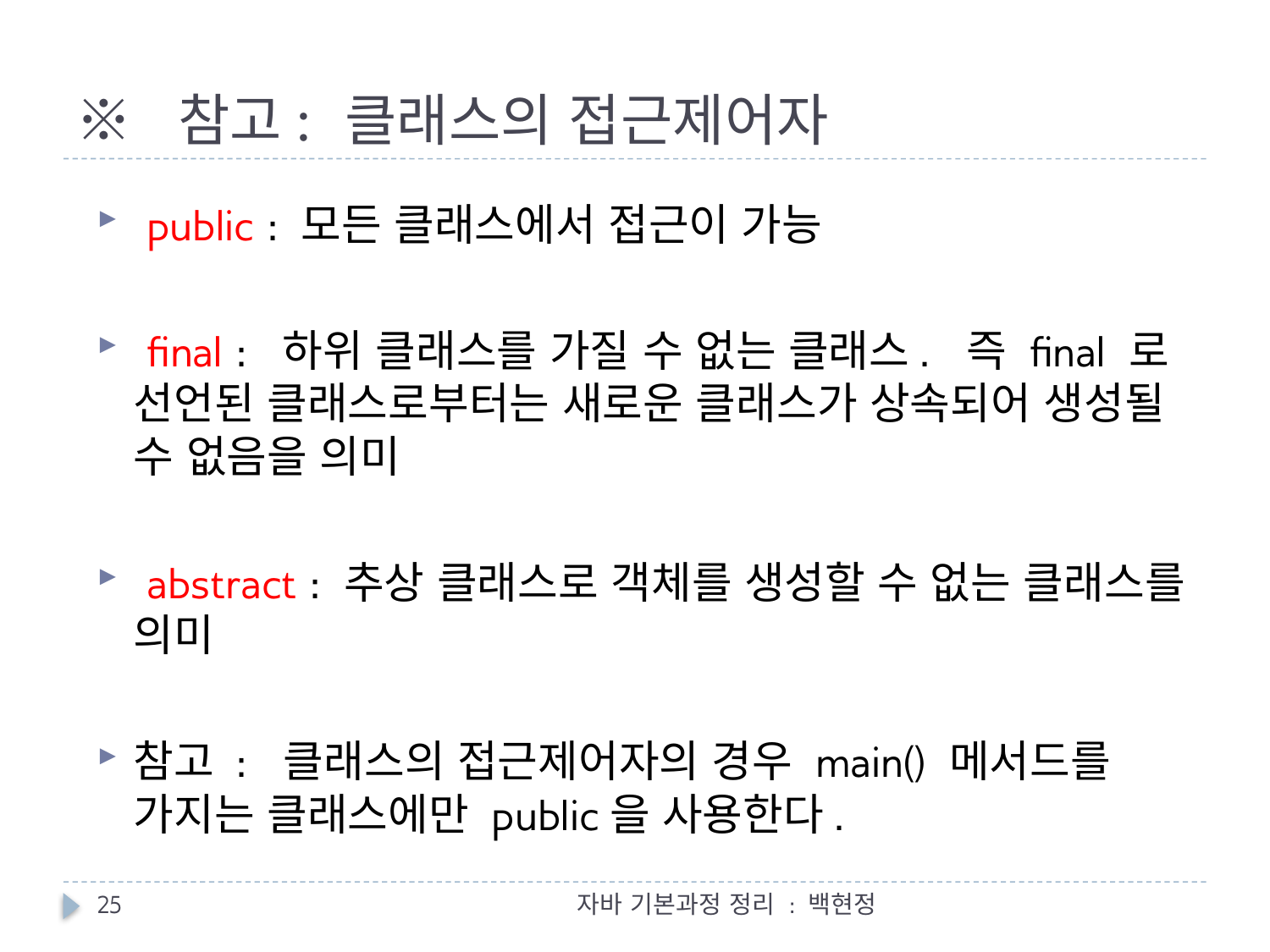

# ※  참고: 클래스의 접근제어자

 public : 모든 클래스에서 접근이 가능

 final :  하위 클래스를 가질 수 없는 클래스.  즉 final 로 선언된 클래스로부터는 새로운 클래스가 상속되어 생성될 수 없음을 의미

 abstract : 추상 클래스로 객체를 생성할 수 없는 클래스를 의미

참고 :  클래스의 접근제어자의 경우 main() 메서드를 가지는 클래스에만 public을 사용한다.

25
자바 기본과정 정리 : 백현정